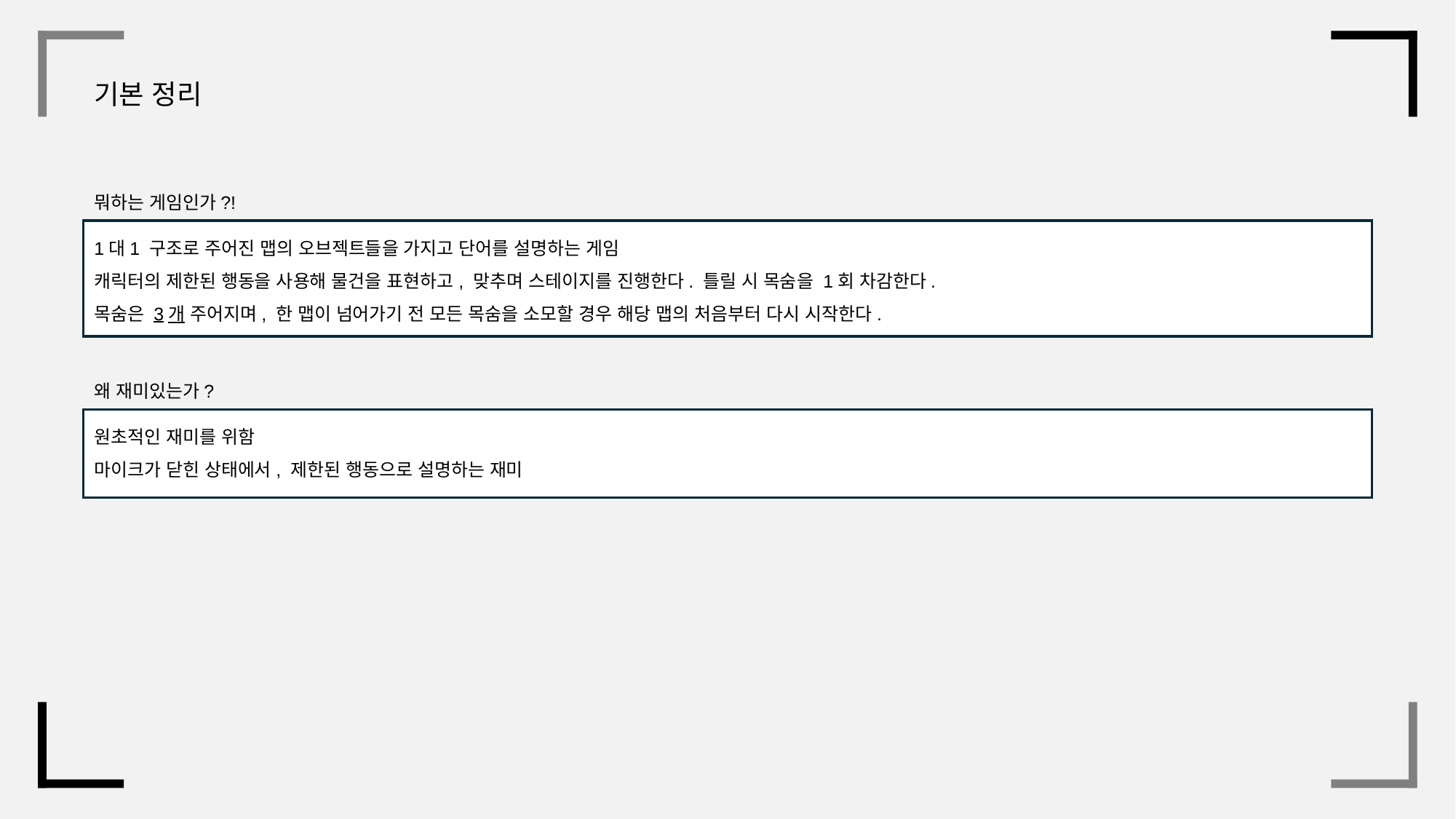

기본 정리
뭐하는 게임인가?!

1대1 구조로 주어진 맵의 오브젝트들을 가지고 단어를 설명하는 게임
캐릭터의 제한된 행동을 사용해 물건을 표현하고, 맞추며 스테이지를 진행한다. 틀릴 시 목숨을 1회 차감한다.
목숨은 3개 주어지며, 한 맵이 넘어가기 전 모든 목숨을 소모할 경우 해당 맵의 처음부터 다시 시작한다.
왜 재미있는가?

원초적인 재미를 위함
마이크가 닫힌 상태에서, 제한된 행동으로 설명하는 재미